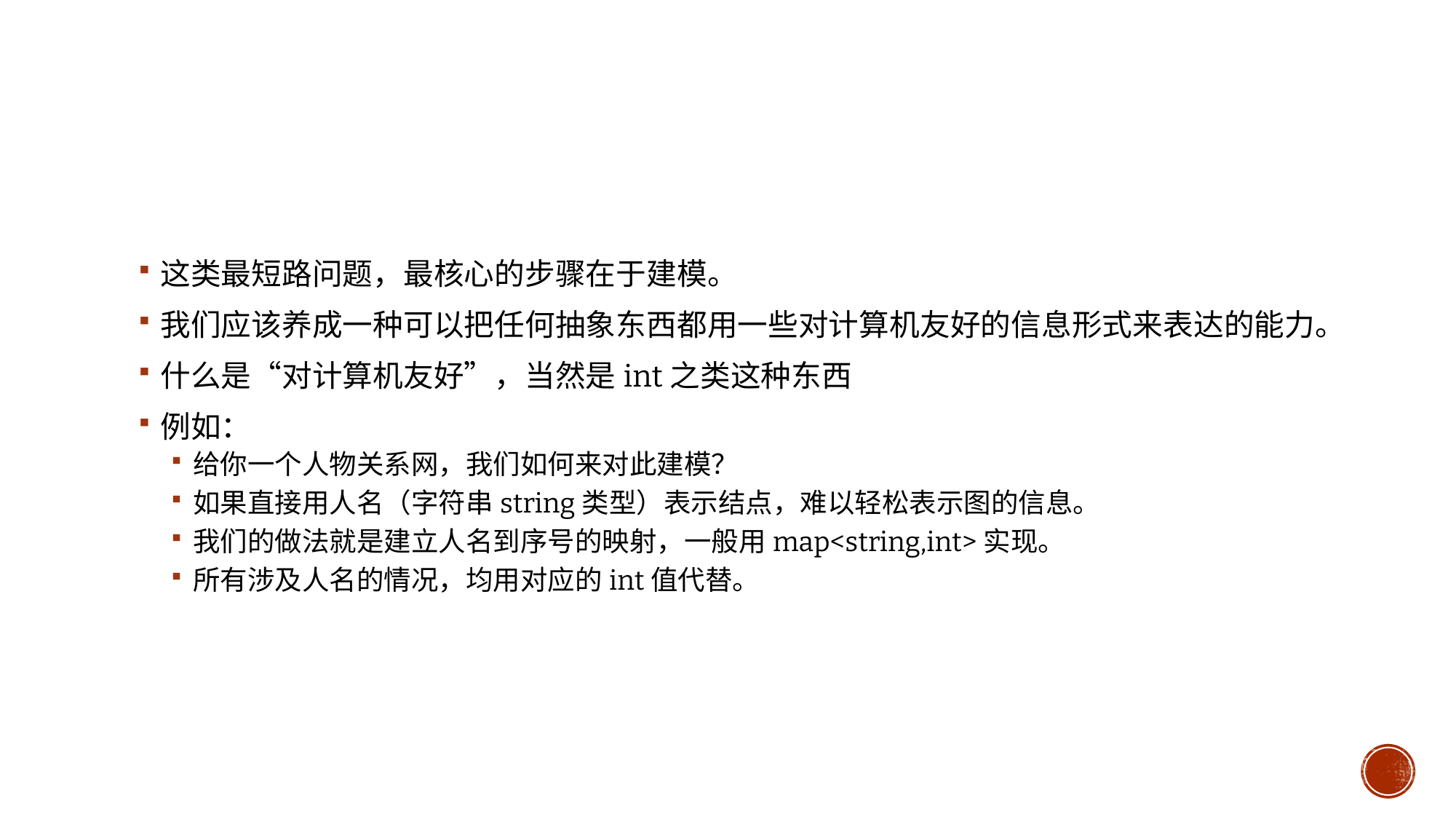

#
这类最短路问题，最核心的步骤在于建模。
我们应该养成一种可以把任何抽象东西都用一些对计算机友好的信息形式来表达的能力。
什么是“对计算机友好”，当然是int之类这种东西
例如：
给你一个人物关系网，我们如何来对此建模？
如果直接用人名（字符串string类型）表示结点，难以轻松表示图的信息。
我们的做法就是建立人名到序号的映射，一般用map<string,int>实现。
所有涉及人名的情况，均用对应的int值代替。